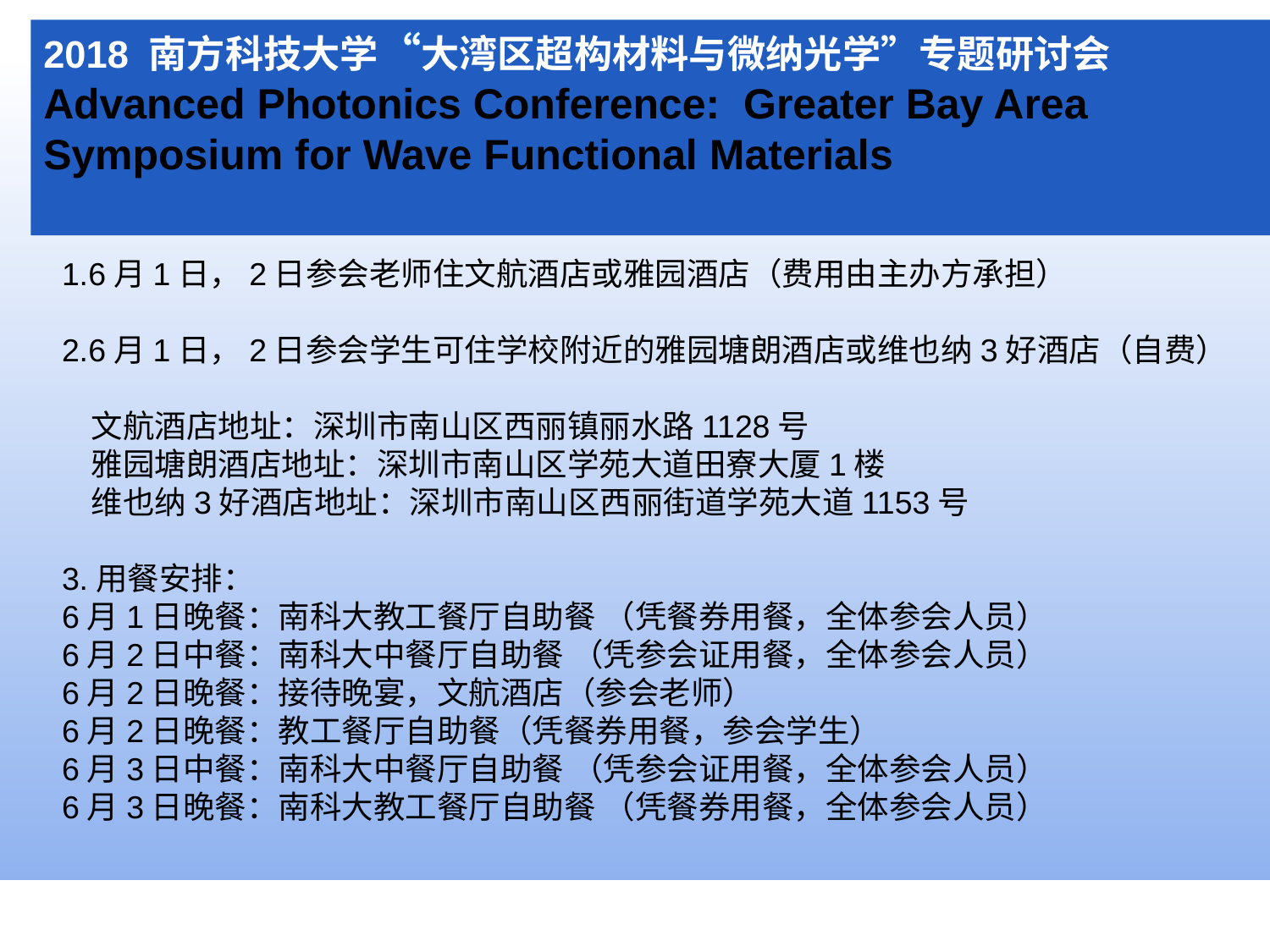

2018 南方科技大学“大湾区超构材料与微纳光学”专题研讨会
Advanced Photonics Conference:  Greater Bay Area Symposium for Wave Functional Materials

1.6月1日，2日参会老师住文航酒店或雅园酒店（费用由主办方承担）

2.6月1日，2日参会学生可住学校附近的雅园塘朗酒店或维也纳3好酒店（自费）

   文航酒店地址：深圳市南山区西丽镇丽水路1128号
   雅园塘朗酒店地址：深圳市南山区学苑大道田寮大厦1楼
   维也纳3好酒店地址：深圳市南山区西丽街道学苑大道1153号

3.用餐安排：
6月1日晚餐：南科大教工餐厅自助餐 （凭餐券用餐，全体参会人员）
6月2日中餐：南科大中餐厅自助餐 （凭参会证用餐，全体参会人员）
6月2日晚餐：接待晚宴，文航酒店（参会老师）
6月2日晚餐：教工餐厅自助餐（凭餐券用餐，参会学生）
6月3日中餐：南科大中餐厅自助餐 （凭参会证用餐，全体参会人员）
6月3日晚餐：南科大教工餐厅自助餐 （凭餐券用餐，全体参会人员）